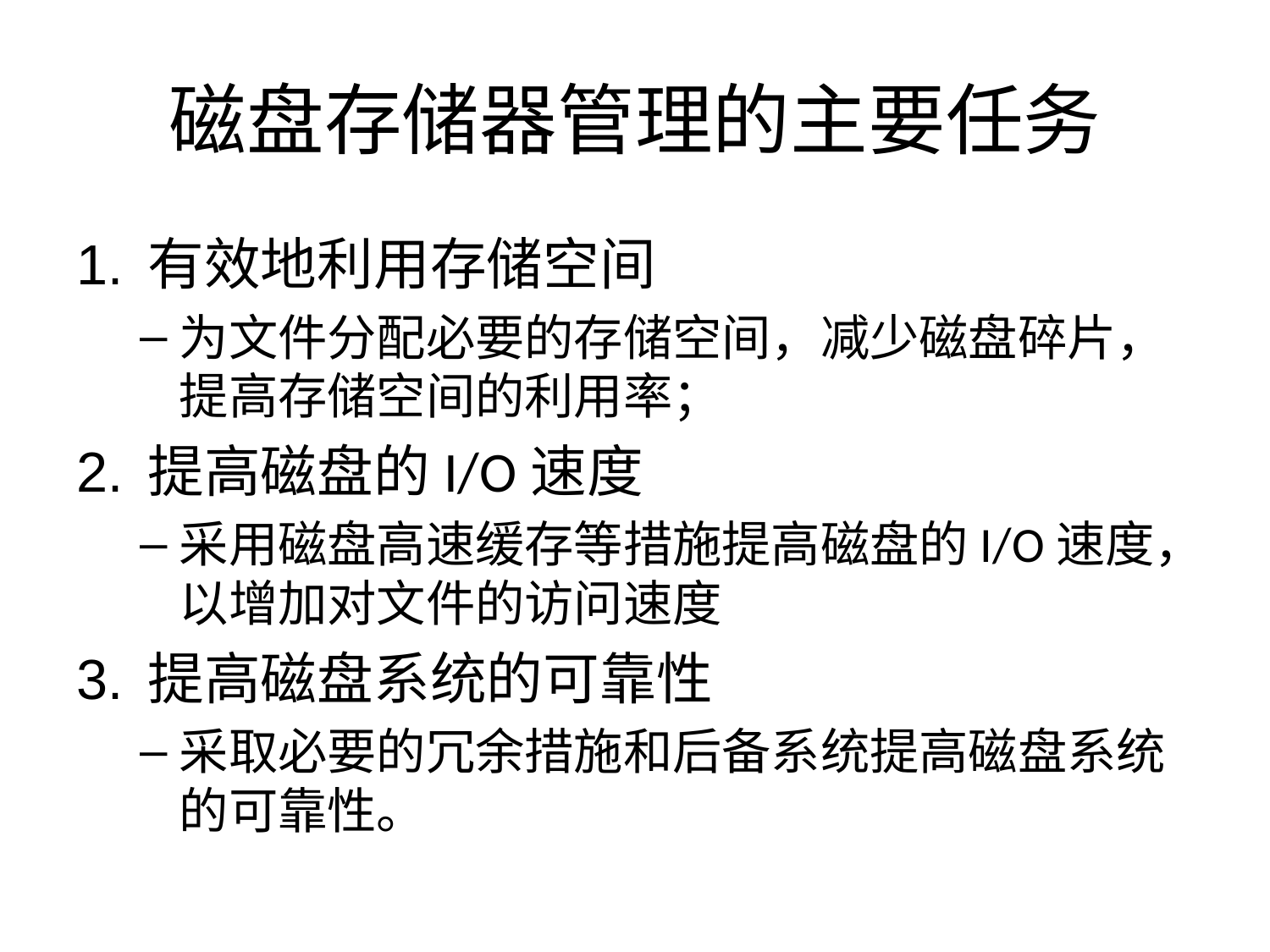

# 磁盘存储器管理的主要任务
有效地利用存储空间
为文件分配必要的存储空间，减少磁盘碎片，提高存储空间的利用率；
提高磁盘的I/O速度
采用磁盘高速缓存等措施提高磁盘的I/O速度，以增加对文件的访问速度
提高磁盘系统的可靠性
采取必要的冗余措施和后备系统提高磁盘系统的可靠性。